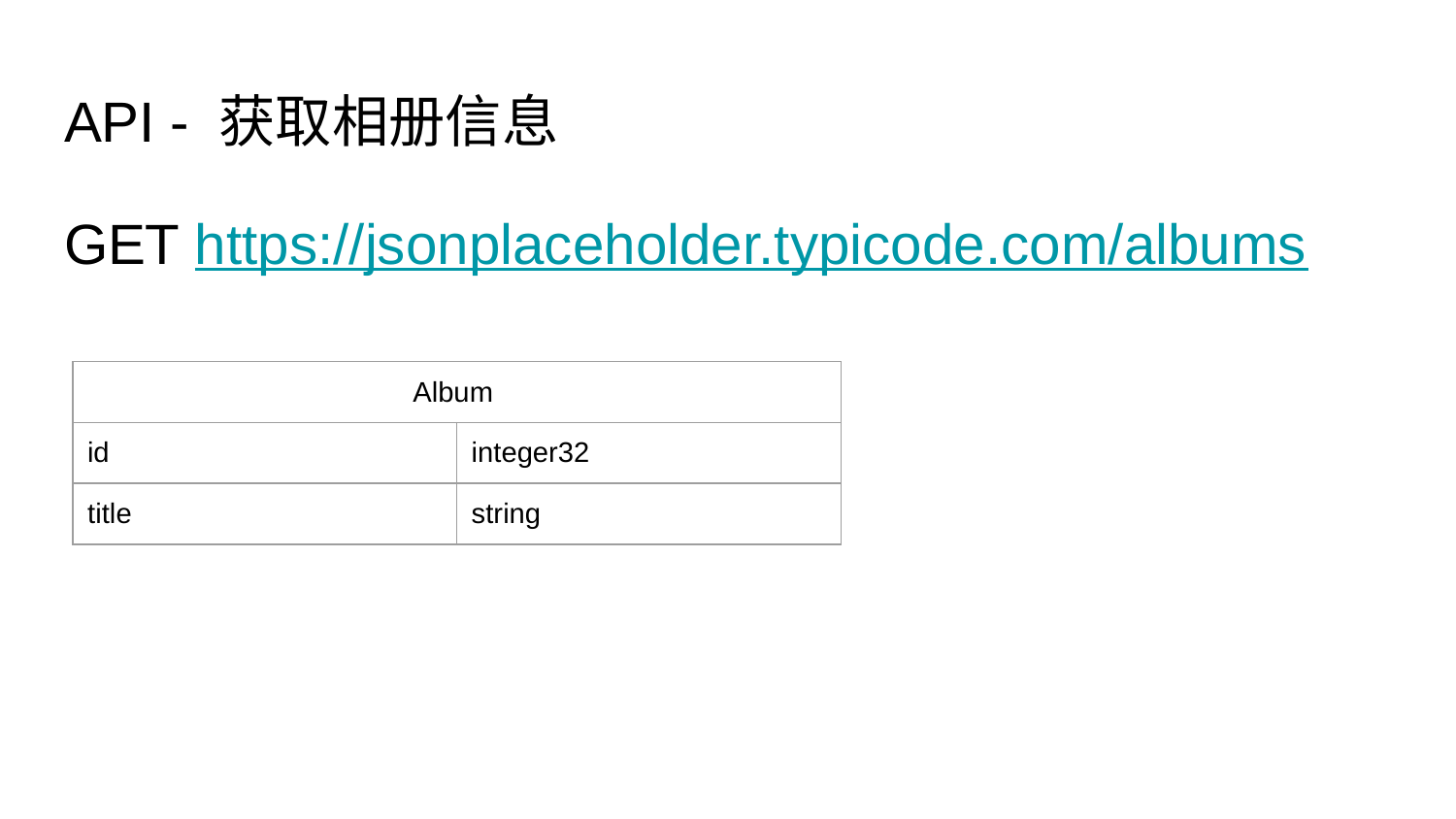

# API - 获取相册信息
GET https://jsonplaceholder.typicode.com/albums

| Album |  |
| --- | --- |
| id | integer32 |
| title | string |